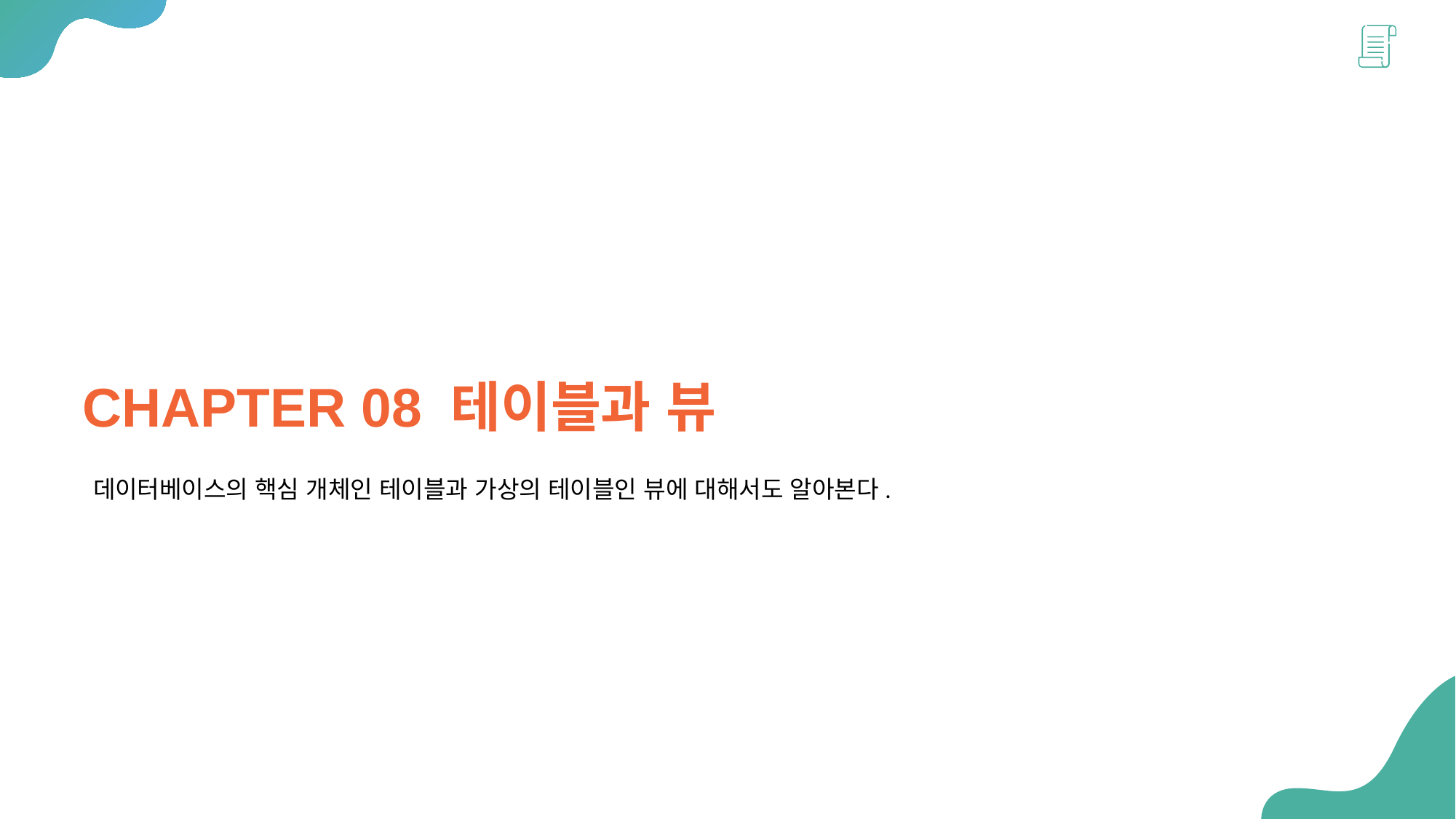

CHAPTER 08 테이블과 뷰
데이터베이스의 핵심 개체인 테이블과 가상의 테이블인 뷰에 대해서도 알아본다.